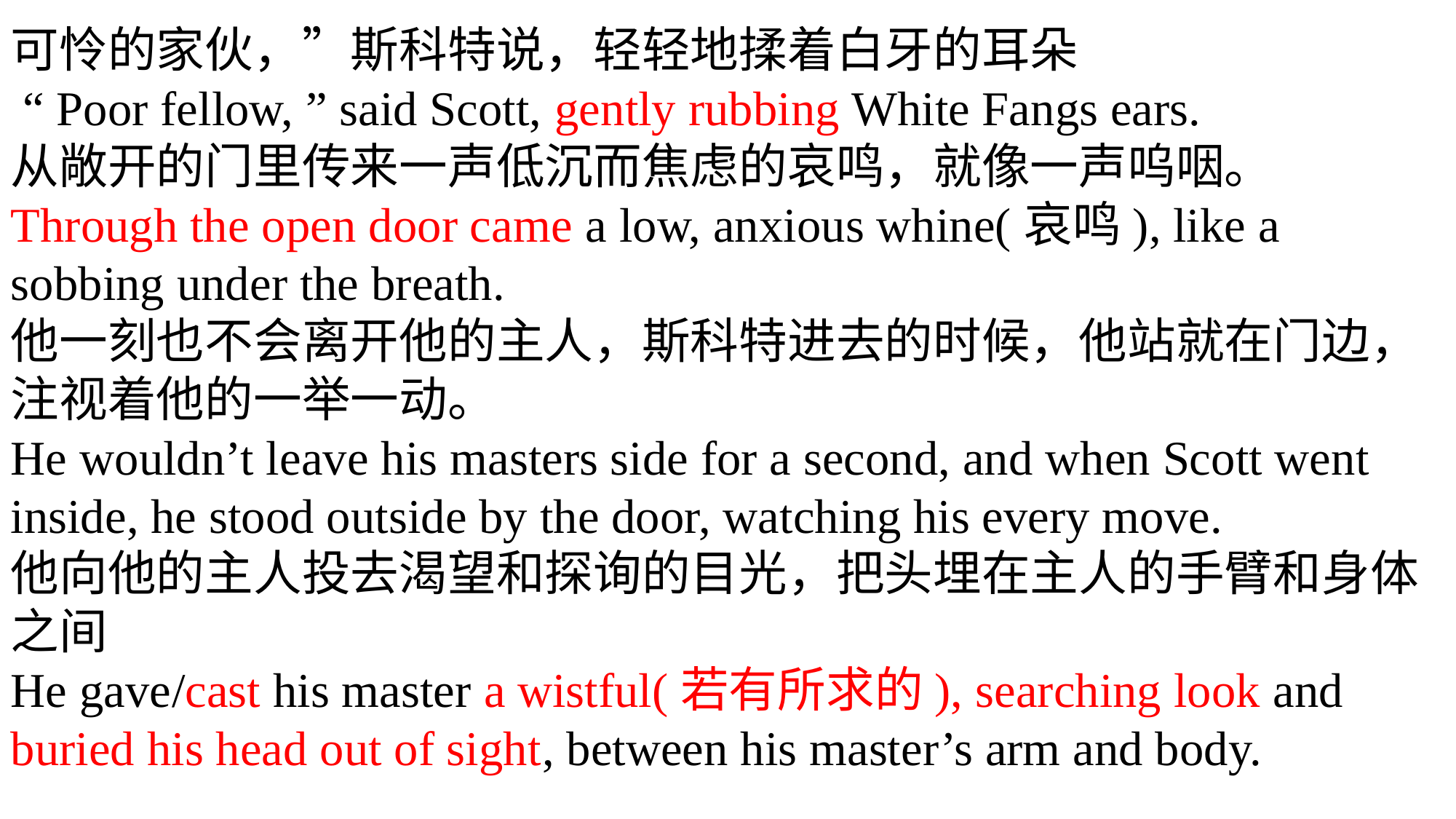

可怜的家伙，”斯科特说，轻轻地揉着白牙的耳朵
 “ Poor fellow, ” said Scott, gently rubbing White Fangs ears.
从敞开的门里传来一声低沉而焦虑的哀鸣，就像一声呜咽。
Through the open door came a low, anxious whine(哀鸣), like a sobbing under the breath.
他一刻也不会离开他的主人，斯科特进去的时候，他站就在门边，注视着他的一举一动。
He wouldn’t leave his masters side for a second, and when Scott went inside, he stood outside by the door, watching his every move.
他向他的主人投去渴望和探询的目光，把头埋在主人的手臂和身体之间
He gave/cast his master a wistful(若有所求的), searching look and buried his head out of sight, between his master’s arm and body.